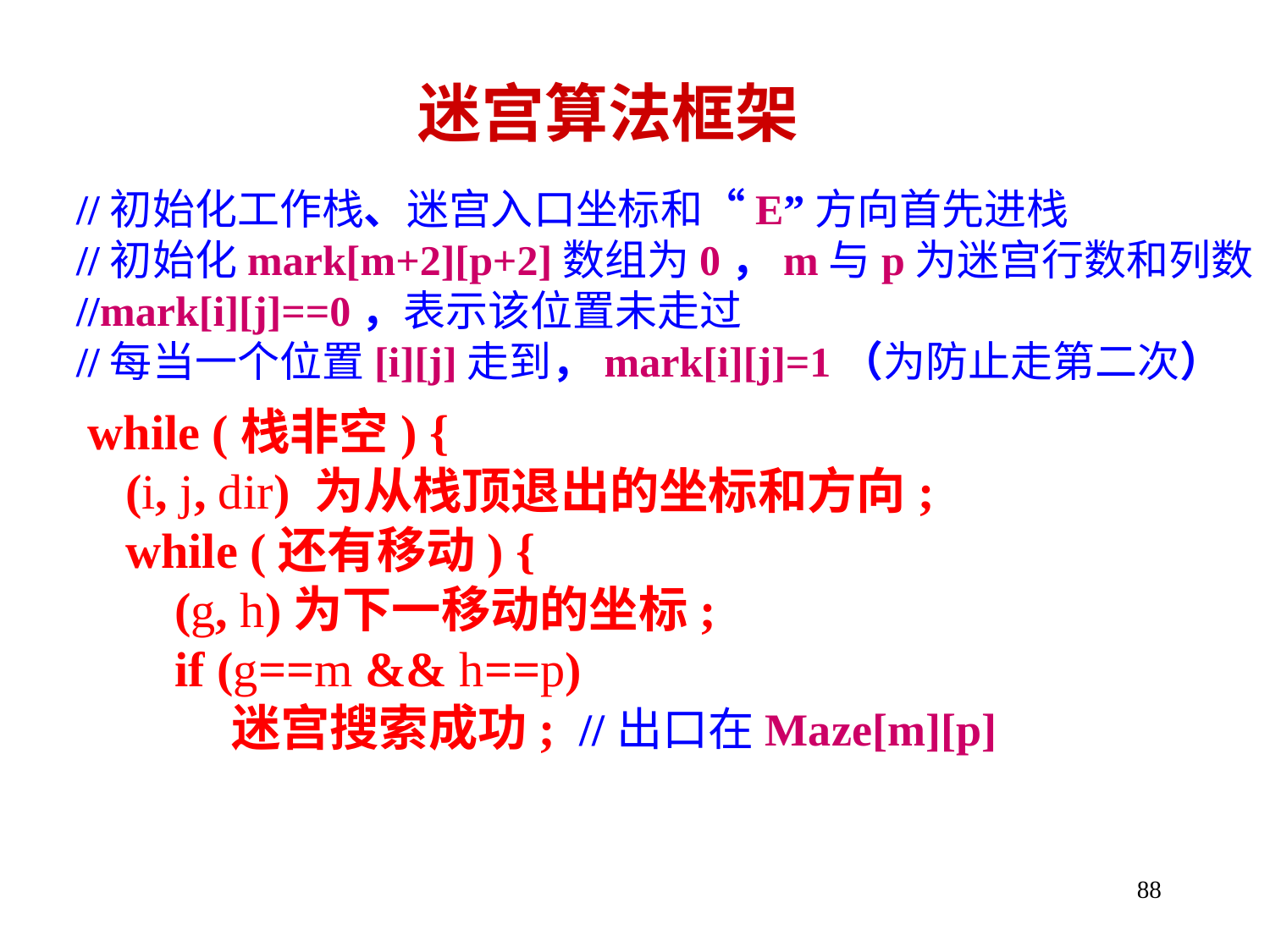

迷宫算法框架
//初始化工作栈、迷宫入口坐标和“E”方向首先进栈
//初始化mark[m+2][p+2]数组为0，m与p为迷宫行数和列数
//mark[i][j]==0，表示该位置未走过
//每当一个位置[i][j]走到，mark[i][j]=1（为防止走第二次）
 while (栈非空) {
    (i, j, dir) 为从栈顶退出的坐标和方向;
    while (还有移动) {
        (g, h)为下一移动的坐标;
        if (g==m && h==p)
             迷宫搜索成功;  //出口在Maze[m][p]
88